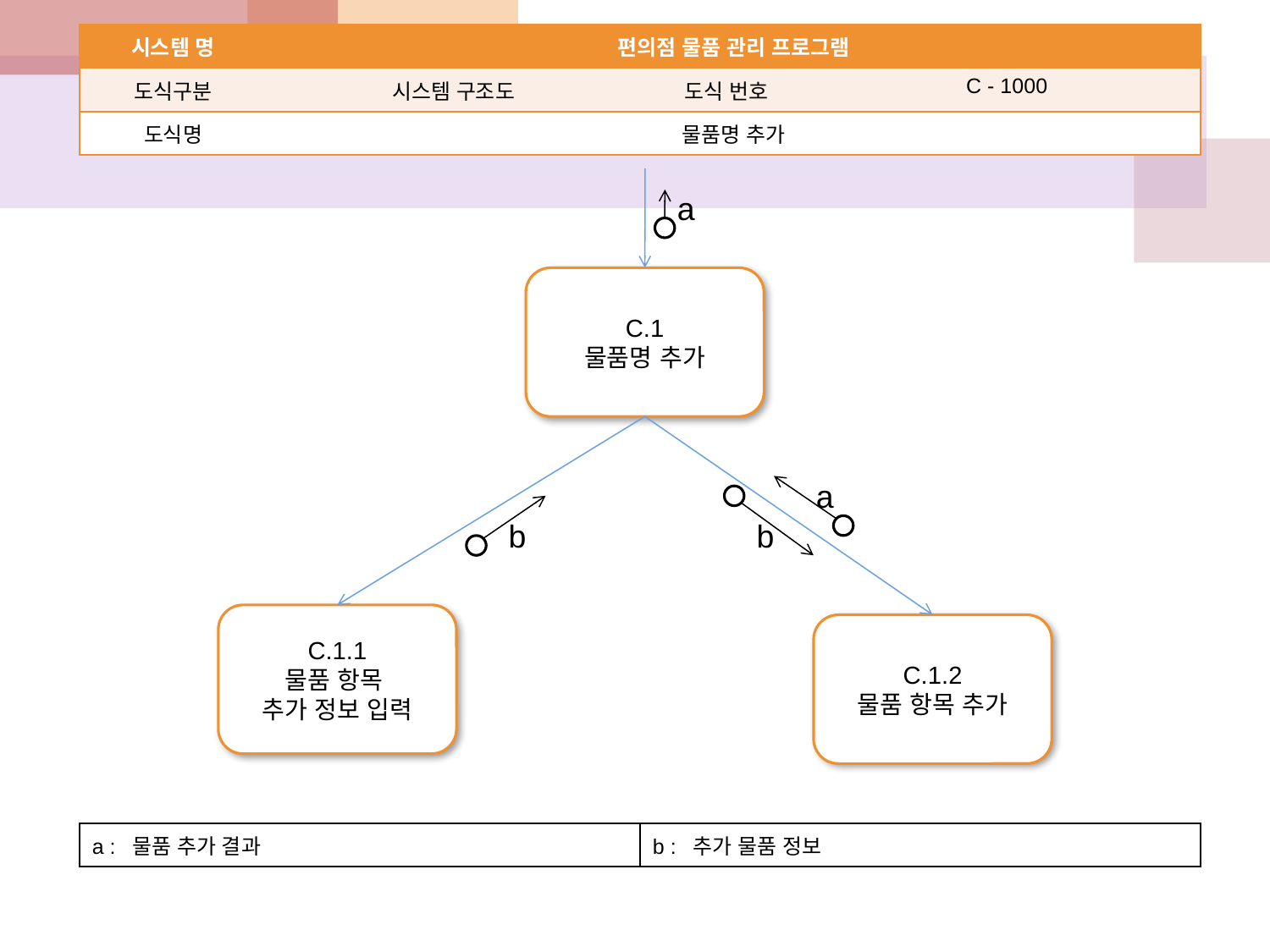

| 시스템 명 | 편의점 물품 관리 프로그램 |  |  |
| --- | --- | --- | --- |
| 도식구분 | 시스템 구조도 | 도식 번호 | C - 1000 |
| 도식명 | 물품명 추가 |  |  |
a

C.1
물품명 추가
a

b
b

C.1.1
물품 항목
추가 정보 입력
C.1.2
물품 항목 추가
| a : 물품 추가 결과 | b : 추가 물품 정보 |
| --- | --- |